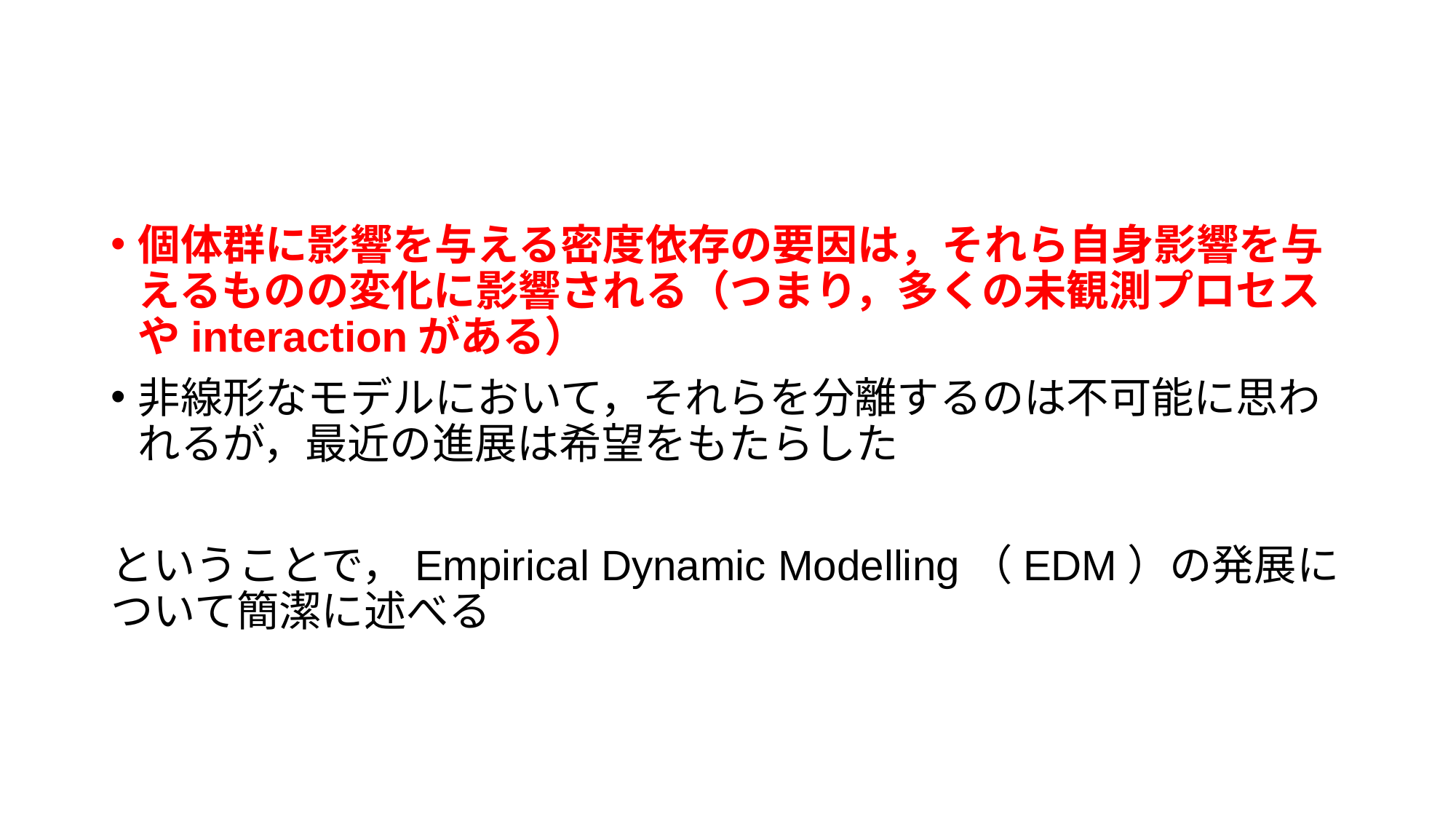

#
個体群に影響を与える密度依存の要因は，それら自身影響を与えるものの変化に影響される（つまり，多くの未観測プロセスやinteractionがある）
非線形なモデルにおいて，それらを分離するのは不可能に思われるが，最近の進展は希望をもたらした

ということで，Empirical Dynamic Modelling（EDM）の発展について簡潔に述べる